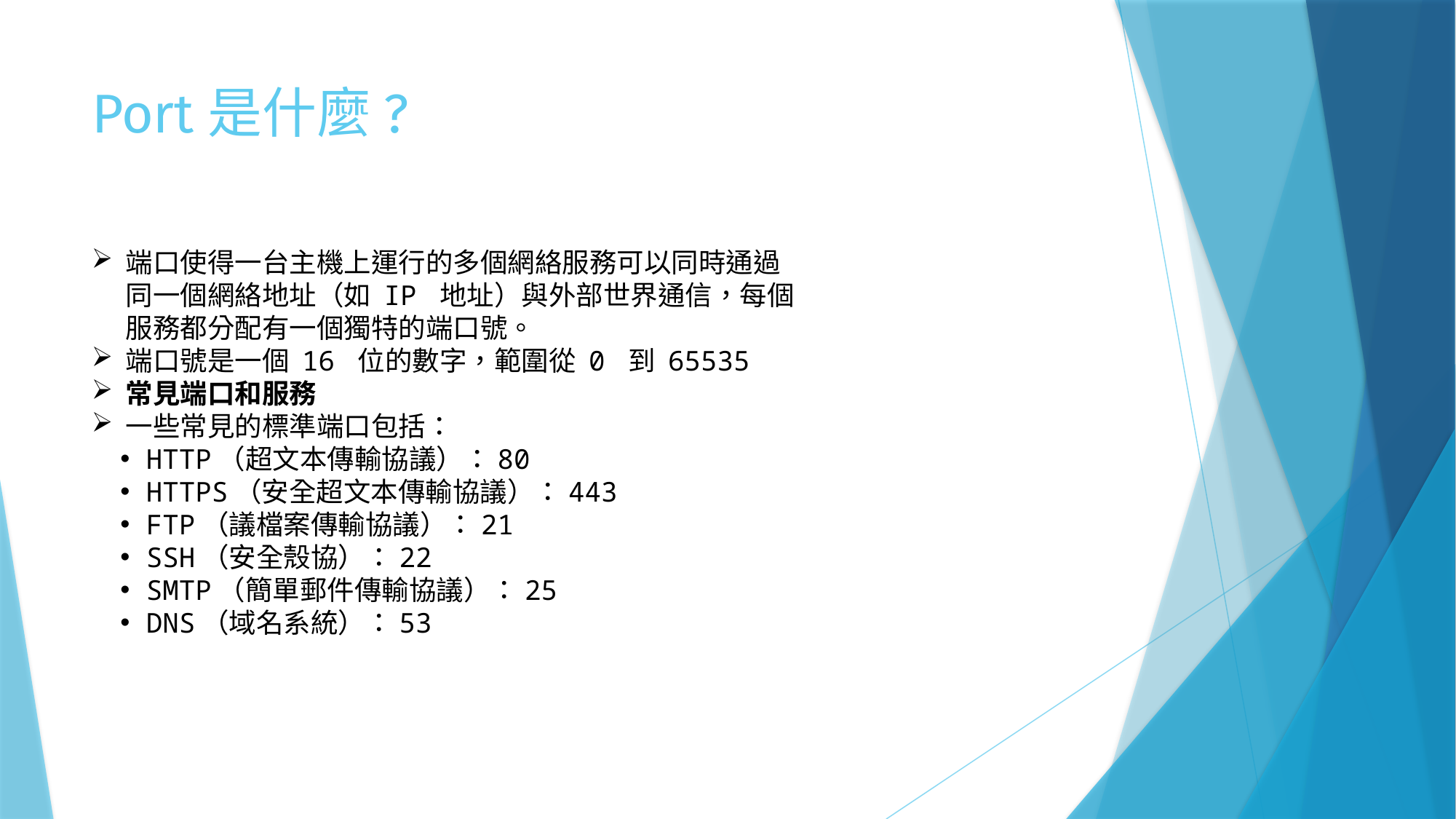

# Port是什麼?
端口使得一台主機上運行的多個網絡服務可以同時通過同一個網絡地址（如 IP 地址）與外部世界通信，每個服務都分配有一個獨特的端口號。
端口號是一個 16 位的數字，範圍從 0 到 65535
常見端口和服務
一些常見的標準端口包括：
HTTP（超文本傳輸協議）：80
HTTPS（安全超文本傳輸協議）：443
FTP（議檔案傳輸協議）：21
SSH（安全殼協）：22
SMTP（簡單郵件傳輸協議）：25
DNS（域名系統）：53